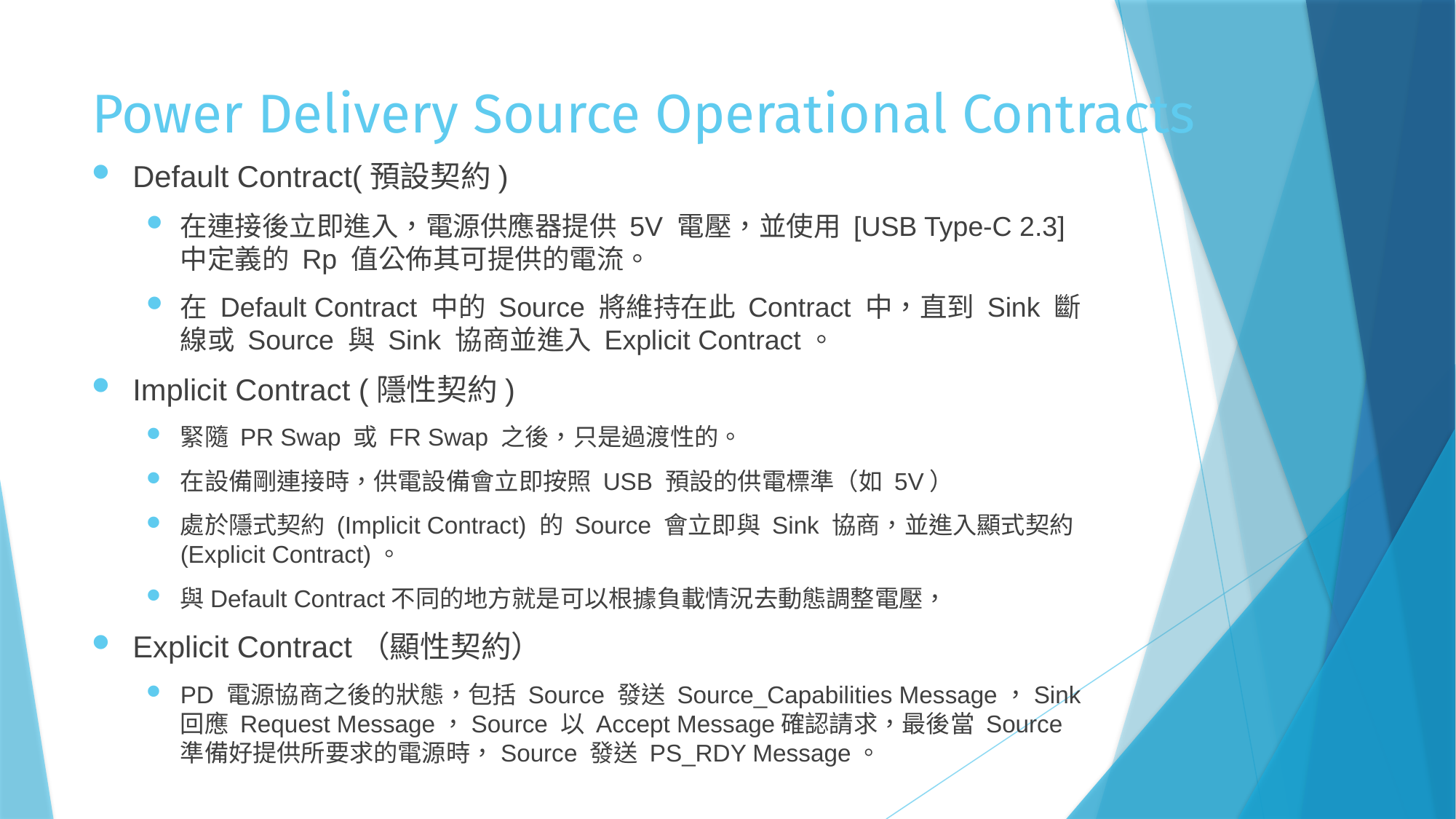

# Power Delivery Source Operational Contracts
Default Contract(預設契約)
在連接後立即進入，電源供應器提供 5V 電壓，並使用 [USB Type-C 2.3] 中定義的 Rp 值公佈其可提供的電流。
在 Default Contract 中的 Source 將維持在此 Contract 中，直到 Sink 斷線或 Source 與 Sink 協商並進入 Explicit Contract。
Implicit Contract (隱性契約)
緊隨 PR Swap 或 FR Swap 之後，只是過渡性的。
在設備剛連接時，供電設備會立即按照 USB 預設的供電標準（如 5V）
處於隱式契約 (Implicit Contract) 的 Source 會立即與 Sink 協商，並進入顯式契約 (Explicit Contract)。
與Default Contract不同的地方就是可以根據負載情況去動態調整電壓，
Explicit Contract（顯性契約）
PD 電源協商之後的狀態，包括 Source 發送 Source_Capabilities Message，Sink 回應 Request Message，Source 以 Accept Message確認請求，最後當 Source 準備好提供所要求的電源時，Source 發送 PS_RDY Message。